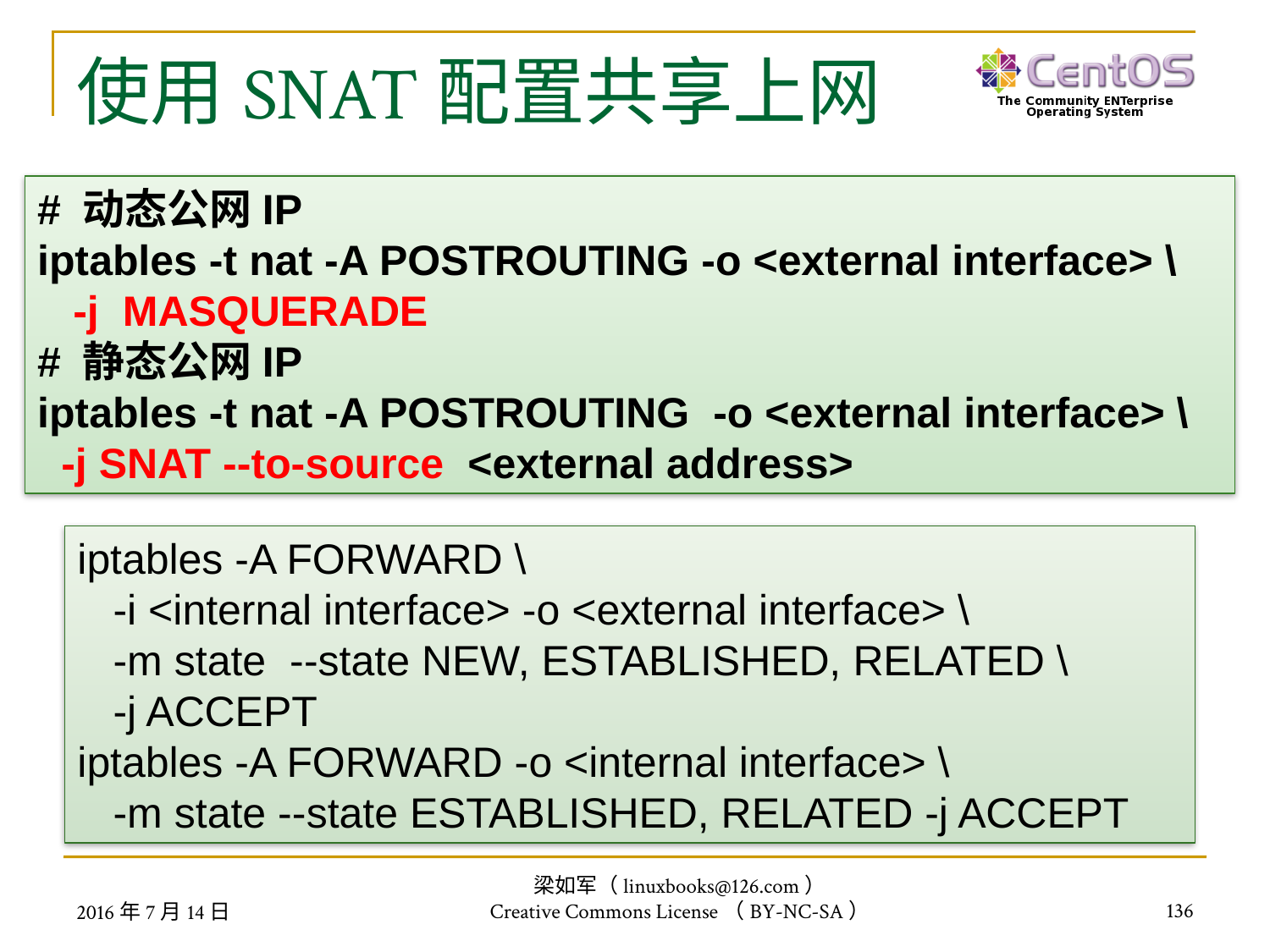

# 使用SNAT配置共享上网
# 动态公网IP
iptables -t nat -A POSTROUTING -o <external interface> \
   -j  MASQUERADE
# 静态公网IP
iptables -t nat -A POSTROUTING  -o <external interface> \
  -j SNAT --to-source  <external address>
iptables -A FORWARD \
   -i <internal interface> -o <external interface> \
   -m state  --state NEW, ESTABLISHED, RELATED \
   -j ACCEPT
iptables -A FORWARD -o <internal interface> \
   -m state --state ESTABLISHED, RELATED -j ACCEPT
梁如军（linuxbooks@126.com）
Creative Commons License（BY-NC-SA）
2016年7月14日
136